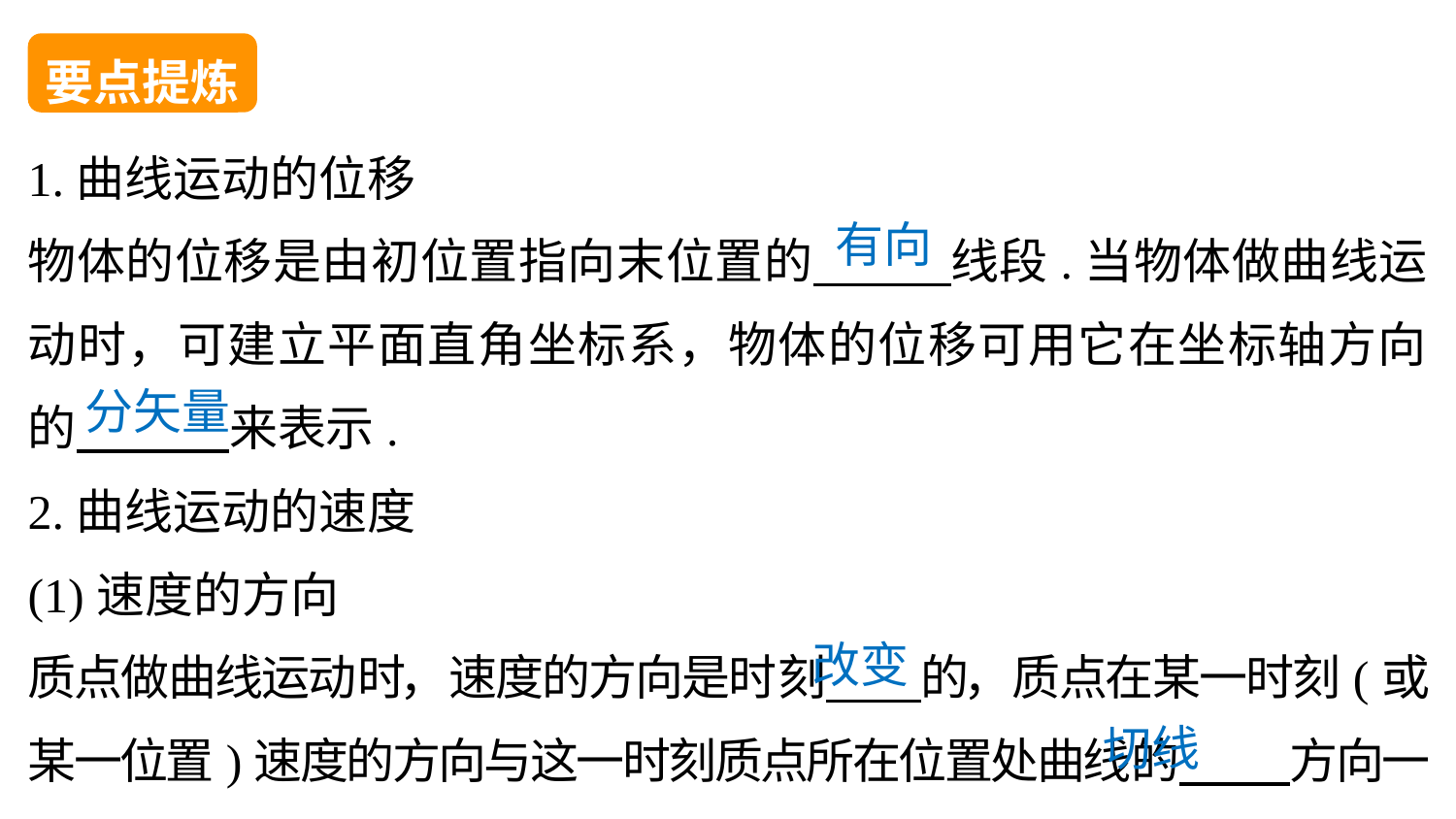

要点提炼
1.曲线运动的位移
物体的位移是由初位置指向末位置的            线段.当物体做曲线运动时，可建立平面直角坐标系，物体的位移可用它在坐标轴方向的              来表示.
2.曲线运动的速度
(1)速度的方向
质点做曲线运动时，速度的方向是时刻        的，质点在某一时刻(或某一位置)速度的方向与这一时刻质点所在位置处曲线的          方向一致.
有向
分矢量
改变
切线